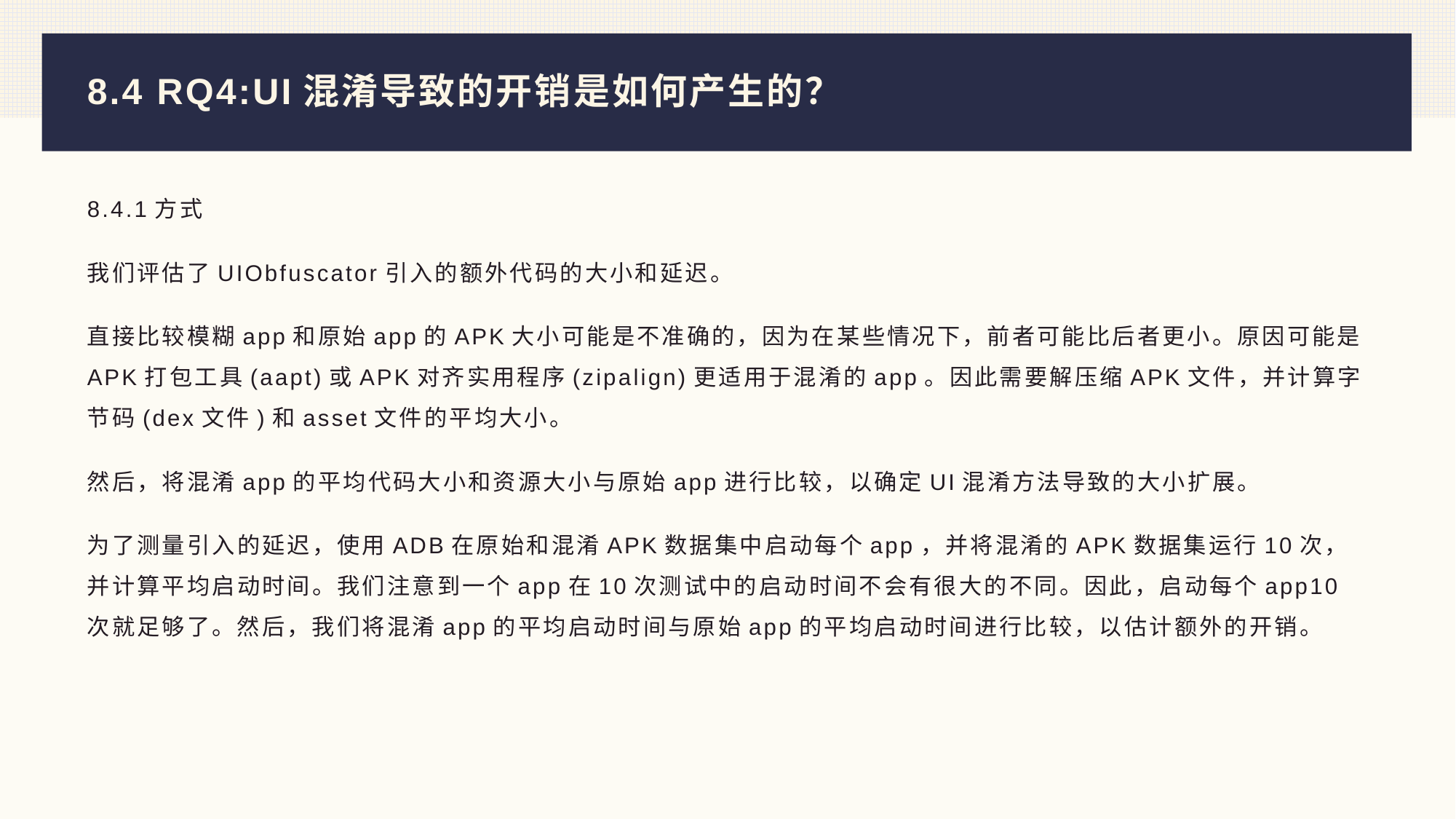

# 8.4 RQ4:UI混淆导致的开销是如何产生的？
8.4.1方式
我们评估了UIObfuscator引入的额外代码的大小和延迟。
直接比较模糊app和原始app的APK大小可能是不准确的，因为在某些情况下，前者可能比后者更小。原因可能是APK打包工具(aapt)或APK对齐实用程序(zipalign)更适用于混淆的app。因此需要解压缩APK文件，并计算字节码(dex文件)和asset文件的平均大小。
然后，将混淆app的平均代码大小和资源大小与原始app进行比较，以确定UI混淆方法导致的大小扩展。
为了测量引入的延迟，使用ADB在原始和混淆APK数据集中启动每个app，并将混淆的APK数据集运行10次，并计算平均启动时间。我们注意到一个app在10次测试中的启动时间不会有很大的不同。因此，启动每个app10次就足够了。然后，我们将混淆app的平均启动时间与原始app的平均启动时间进行比较，以估计额外的开销。